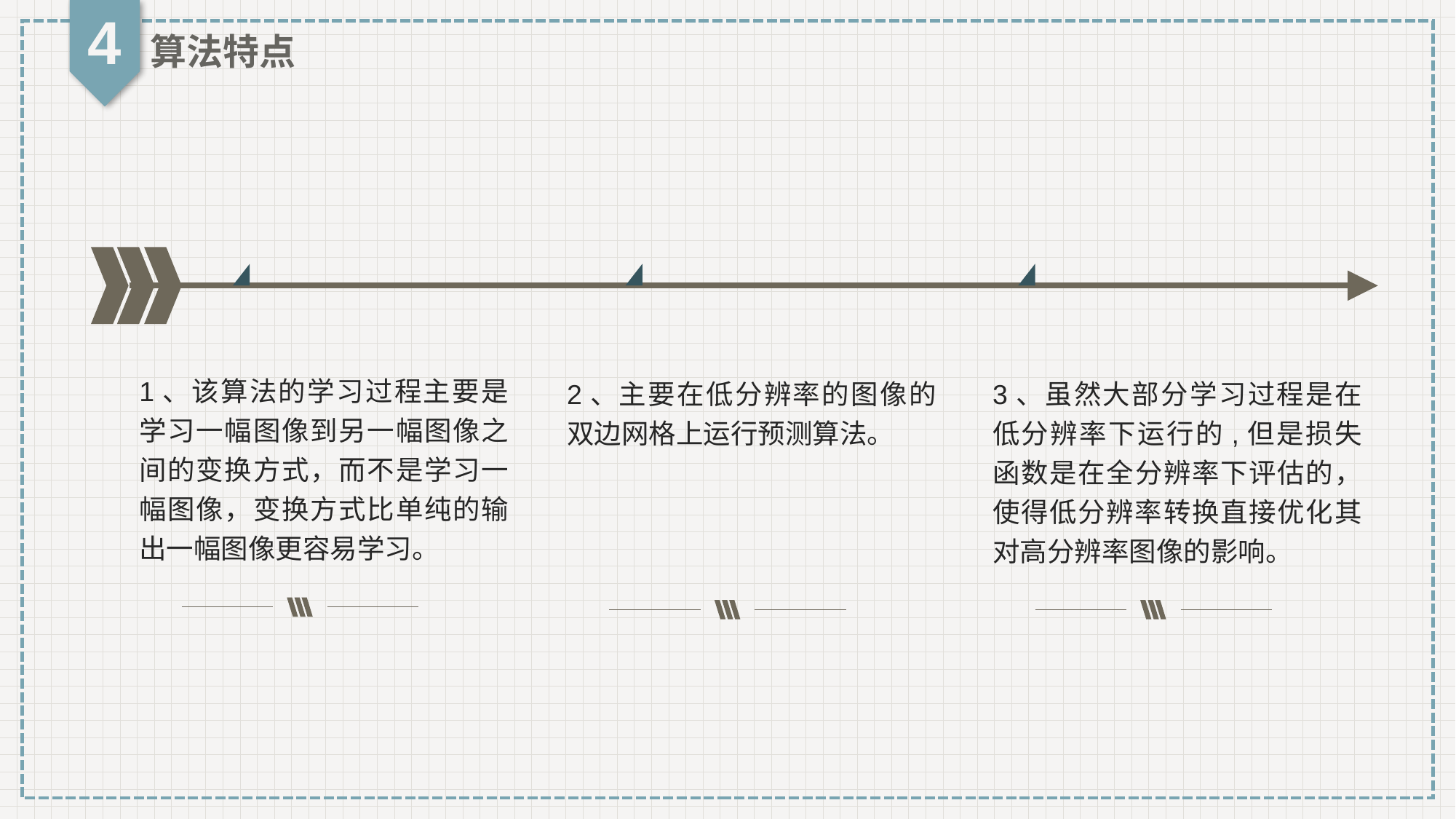

4
算法特点

1、该算法的学习过程主要是学习一幅图像到另一幅图像之间的变换方式，而不是学习一幅图像，变换方式比单纯的输出一幅图像更容易学习。
2、主要在低分辨率的图像的双边网格上运行预测算法。
3、虽然大部分学习过程是在低分辨率下运行的,但是损失函数是在全分辨率下评估的，使得低分辨率转换直接优化其对高分辨率图像的影响。